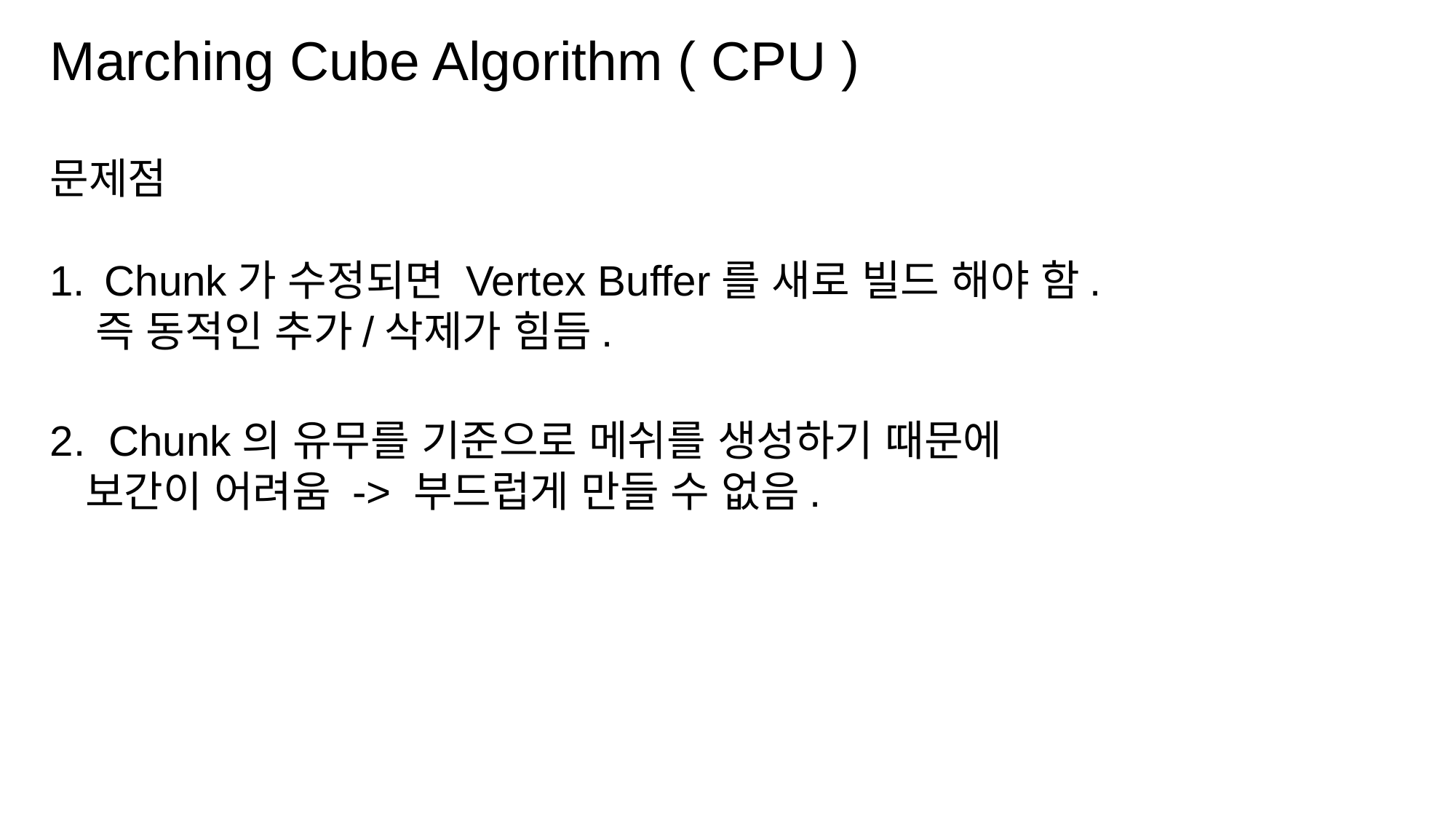

# Marching Cube Algorithm ( CPU )
문제점

Chunk가 수정되면 Vertex Buffer를 새로 빌드 해야 함.
   즉 동적인 추가/삭제가 힘듬.

2.  Chunk의 유무를 기준으로 메쉬를 생성하기 때문에
   보간이 어려움 -> 부드럽게 만들 수 없음.